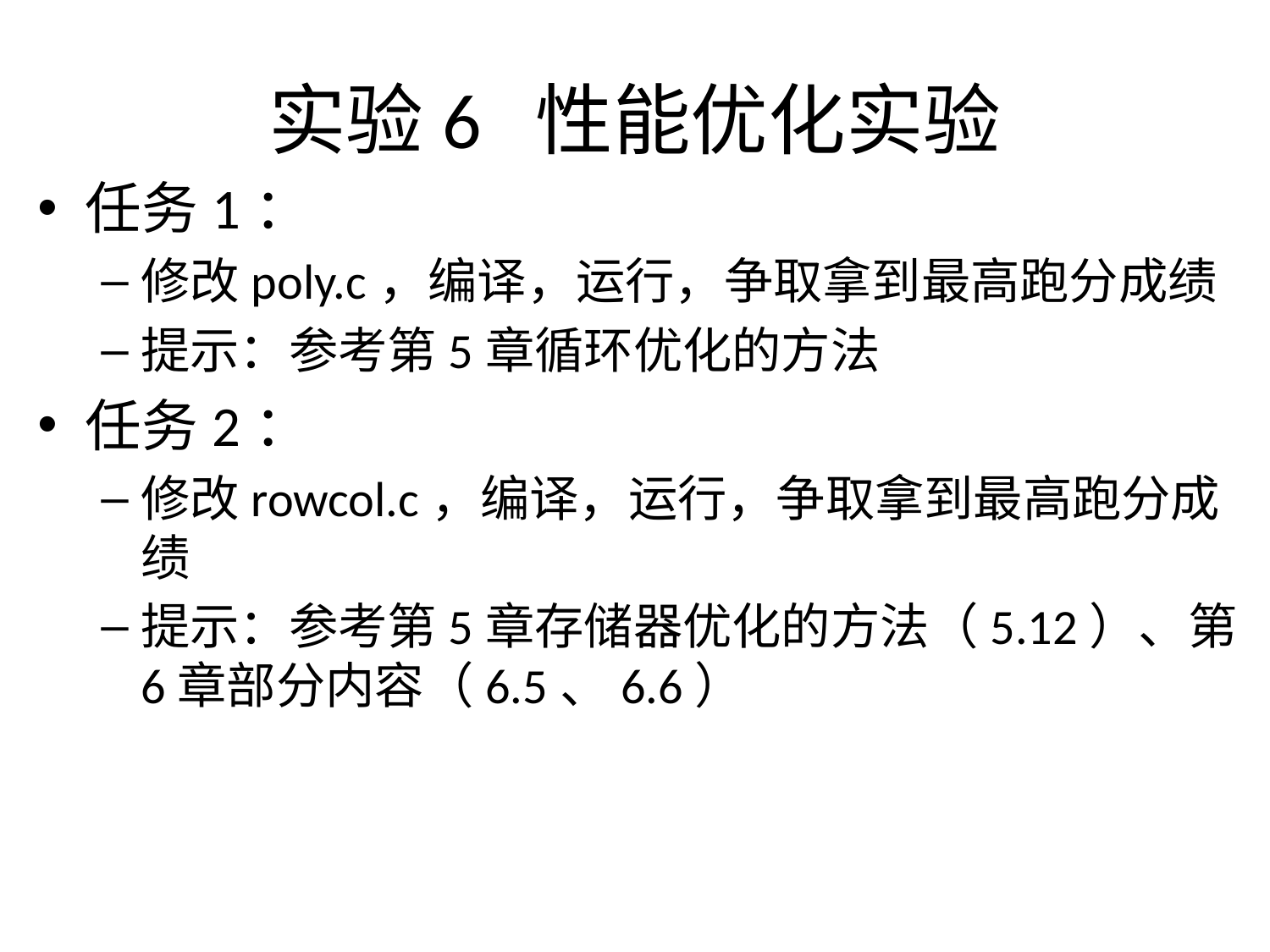

# 实验6  性能优化实验
任务1：
修改poly.c，编译，运行，争取拿到最高跑分成绩
提示：参考第5章循环优化的方法
任务2：
修改rowcol.c，编译，运行，争取拿到最高跑分成绩
提示：参考第5章存储器优化的方法（5.12）、第6章部分内容（6.5、6.6）